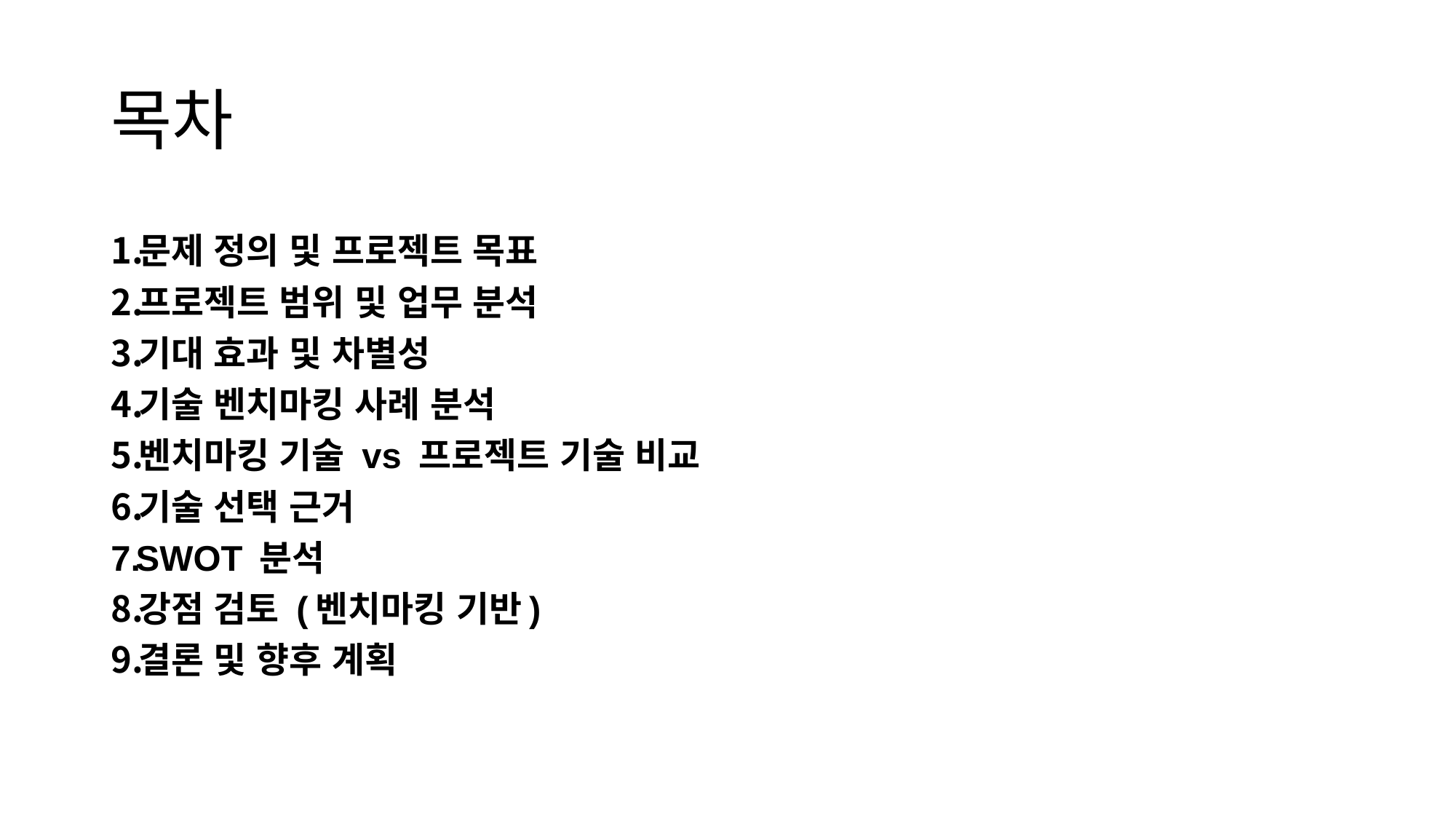

# 목차

문제 정의 및 프로젝트 목표
프로젝트 범위 및 업무 분석
기대 효과 및 차별성
기술 벤치마킹 사례 분석
벤치마킹 기술 vs 프로젝트 기술 비교
기술 선택 근거
SWOT 분석
강점 검토 (벤치마킹 기반)
결론 및 향후 계획